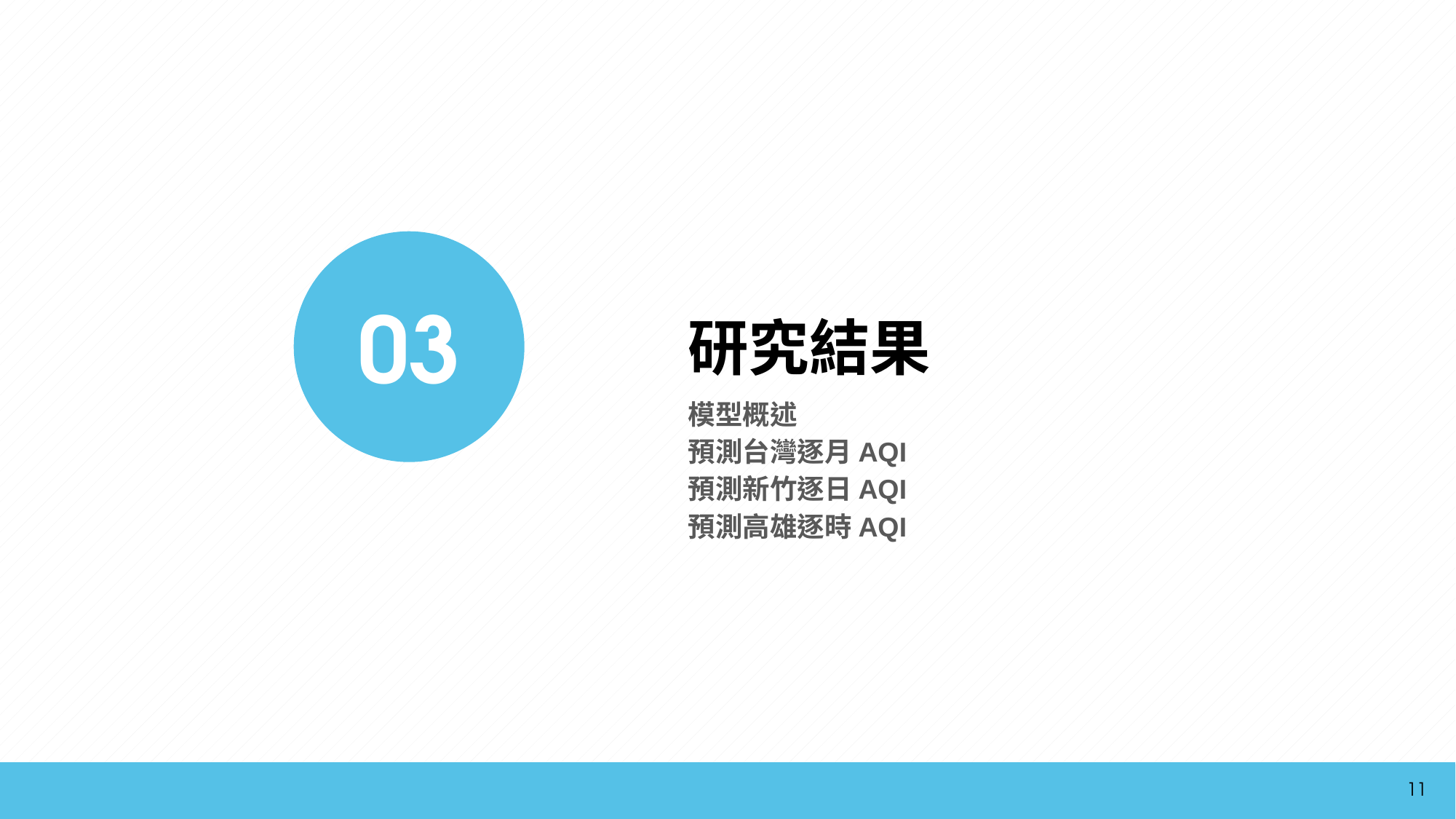

03
研究結果
模型概述
預測台灣逐月AQI
預測新竹逐日AQI
預測高雄逐時AQI

11